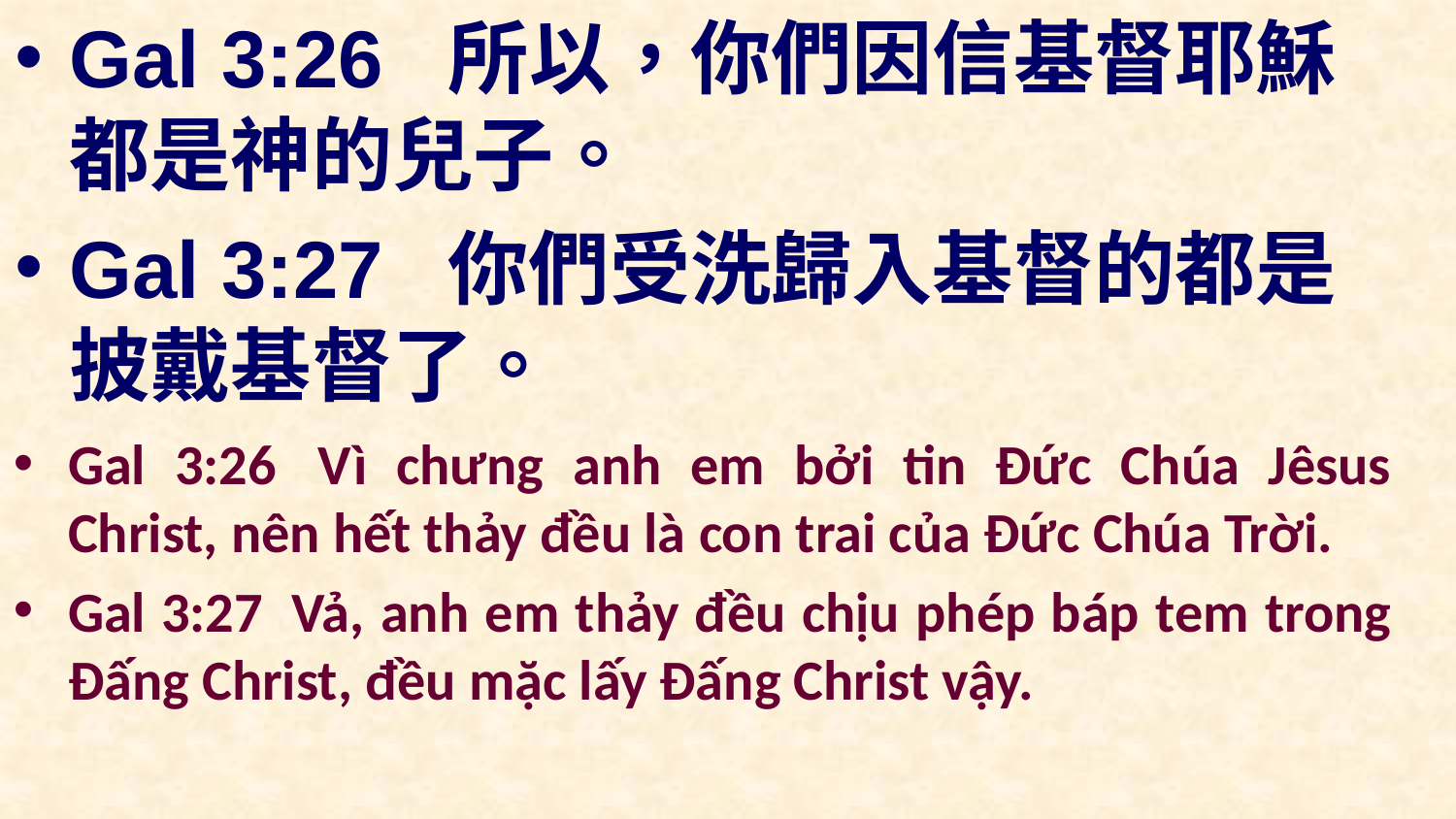

Gal 3:26  所以，你們因信基督耶穌都是神的兒子。
Gal 3:27  你們受洗歸入基督的都是披戴基督了。
Gal 3:26  Vì chưng anh em bởi tin Ðức Chúa Jêsus Christ, nên hết thảy đều là con trai của Ðức Chúa Trời.
Gal 3:27  Vả, anh em thảy đều chịu phép báp tem trong Ðấng Christ, đều mặc lấy Ðấng Christ vậy.